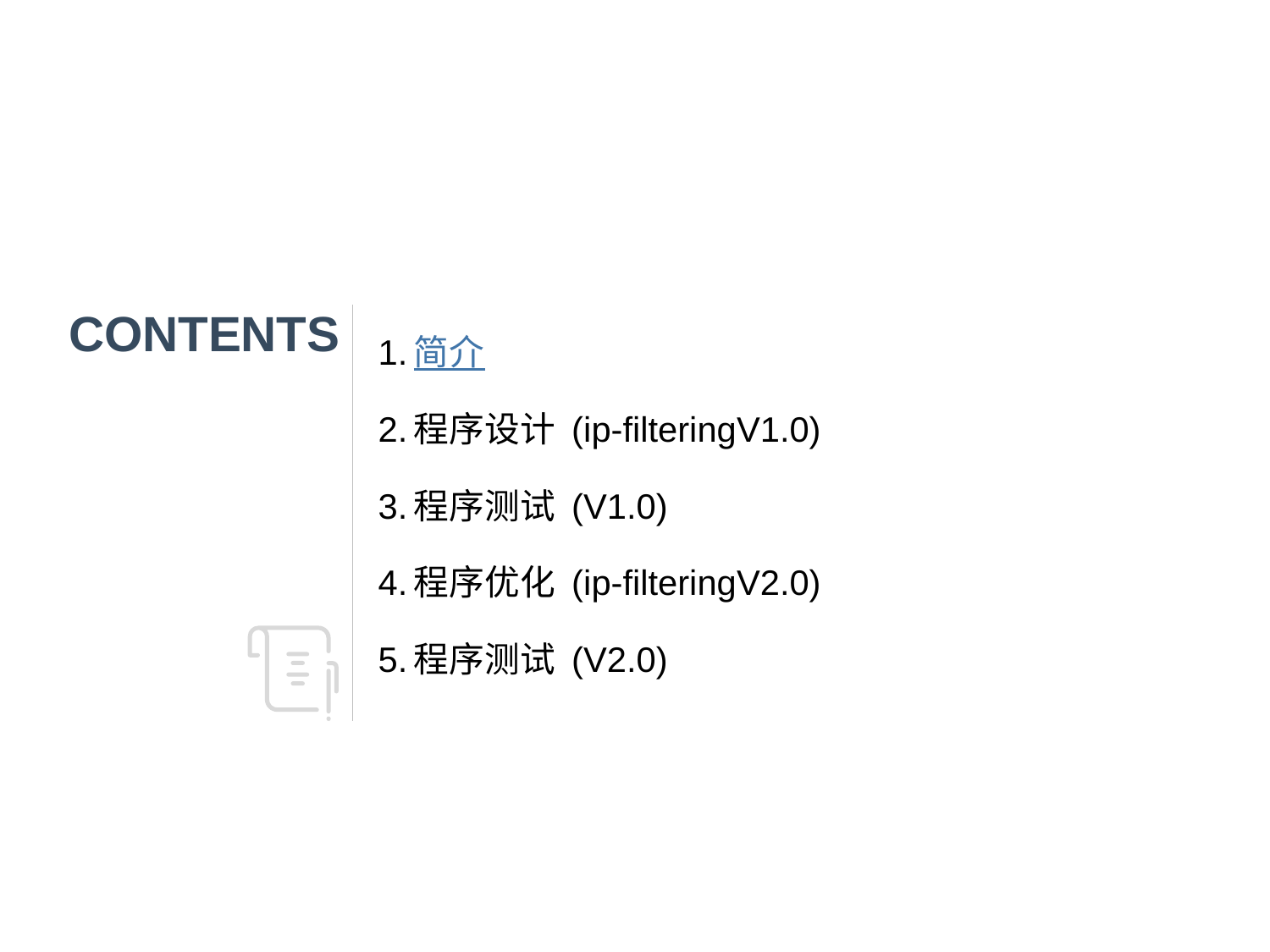

CONTENTS
简介
程序设计 (ip-filteringV1.0)
程序测试 (V1.0)
程序优化 (ip-filteringV2.0)
程序测试 (V2.0)